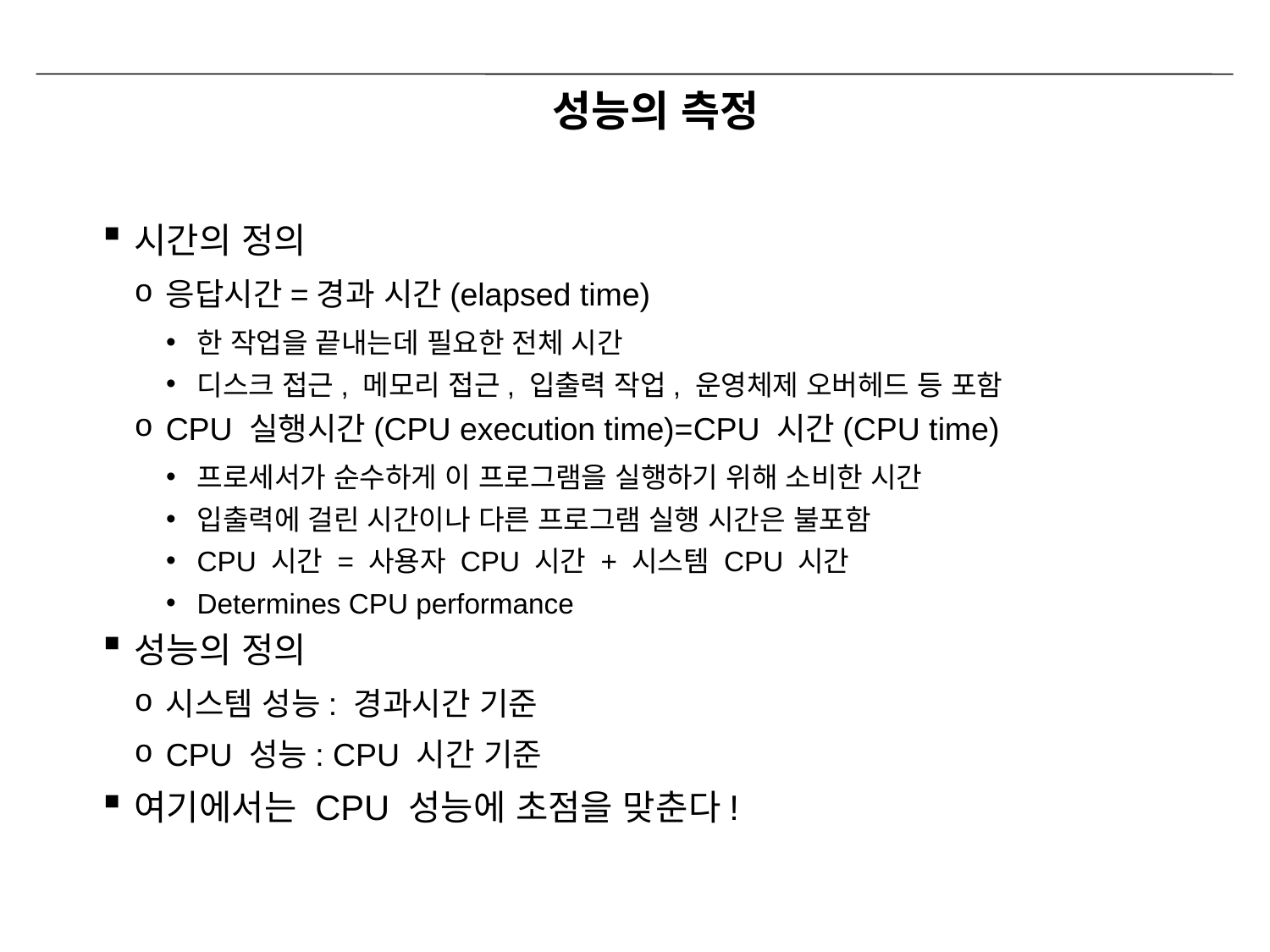

# 성능의 측정
시간의 정의
응답시간=경과 시간(elapsed time)
한 작업을 끝내는데 필요한 전체 시간
디스크 접근, 메모리 접근, 입출력 작업, 운영체제 오버헤드 등 포함
CPU 실행시간(CPU execution time)=CPU 시간(CPU time)
프로세서가 순수하게 이 프로그램을 실행하기 위해 소비한 시간
입출력에 걸린 시간이나 다른 프로그램 실행 시간은 불포함
CPU 시간 = 사용자 CPU 시간 + 시스템 CPU 시간
Determines CPU performance
성능의 정의
시스템 성능: 경과시간 기준
CPU 성능: CPU 시간 기준
여기에서는 CPU 성능에 초점을 맞춘다!